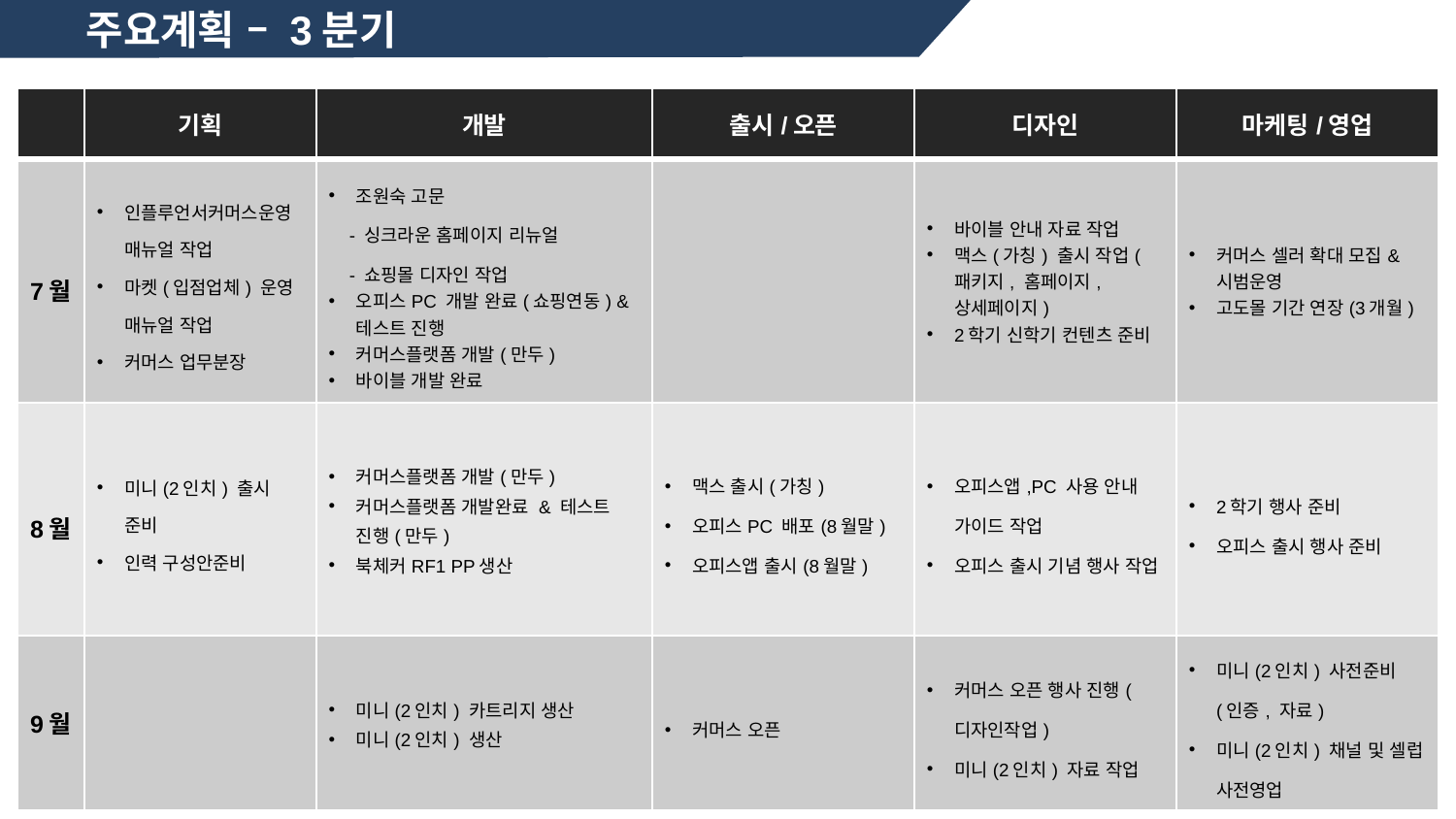

주요계획 – 3분기
|  | 기획 | 개발 | 출시/오픈 | 디자인 | 마케팅/영업 |
| --- | --- | --- | --- | --- | --- |
| 7월 | 인플루언서커머스운영 매뉴얼 작업 마켓(입점업체) 운영 매뉴얼 작업 커머스 업무분장 | 조원숙 고문 - 싱크라운 홈페이지 리뉴얼 - 쇼핑몰 디자인 작업 오피스PC 개발 완료(쇼핑연동) & 테스트 진행 커머스플랫폼 개발(만두) 바이블 개발 완료 |  | 바이블 안내 자료 작업 맥스(가칭) 출시 작업(패키지, 홈페이지,상세페이지) 2학기 신학기 컨텐츠 준비 | 커머스 셀러 확대 모집& 시범운영 고도몰 기간 연장(3개월) |
| 8월 | 미니(2인치) 출시 준비 인력 구성안준비 | 커머스플랫폼 개발(만두) 커머스플랫폼 개발완료 & 테스트 진행(만두) 북체커RF1 PP생산 | 맥스 출시(가칭) 오피스PC 배포(8월말) 오피스앱 출시(8월말) | 오피스앱,PC 사용 안내 가이드 작업 오피스 출시 기념 행사 작업 | 2학기 행사 준비 오피스 출시 행사 준비 |
| 9월 |  | 미니(2인치) 카트리지 생산 미니(2인치) 생산 | 커머스 오픈 | 커머스 오픈 행사 진행(디자인작업) 미니(2인치) 자료 작업 | 미니(2인치) 사전준비(인증, 자료) 미니(2인치) 채널 및 셀럽 사전영업 |